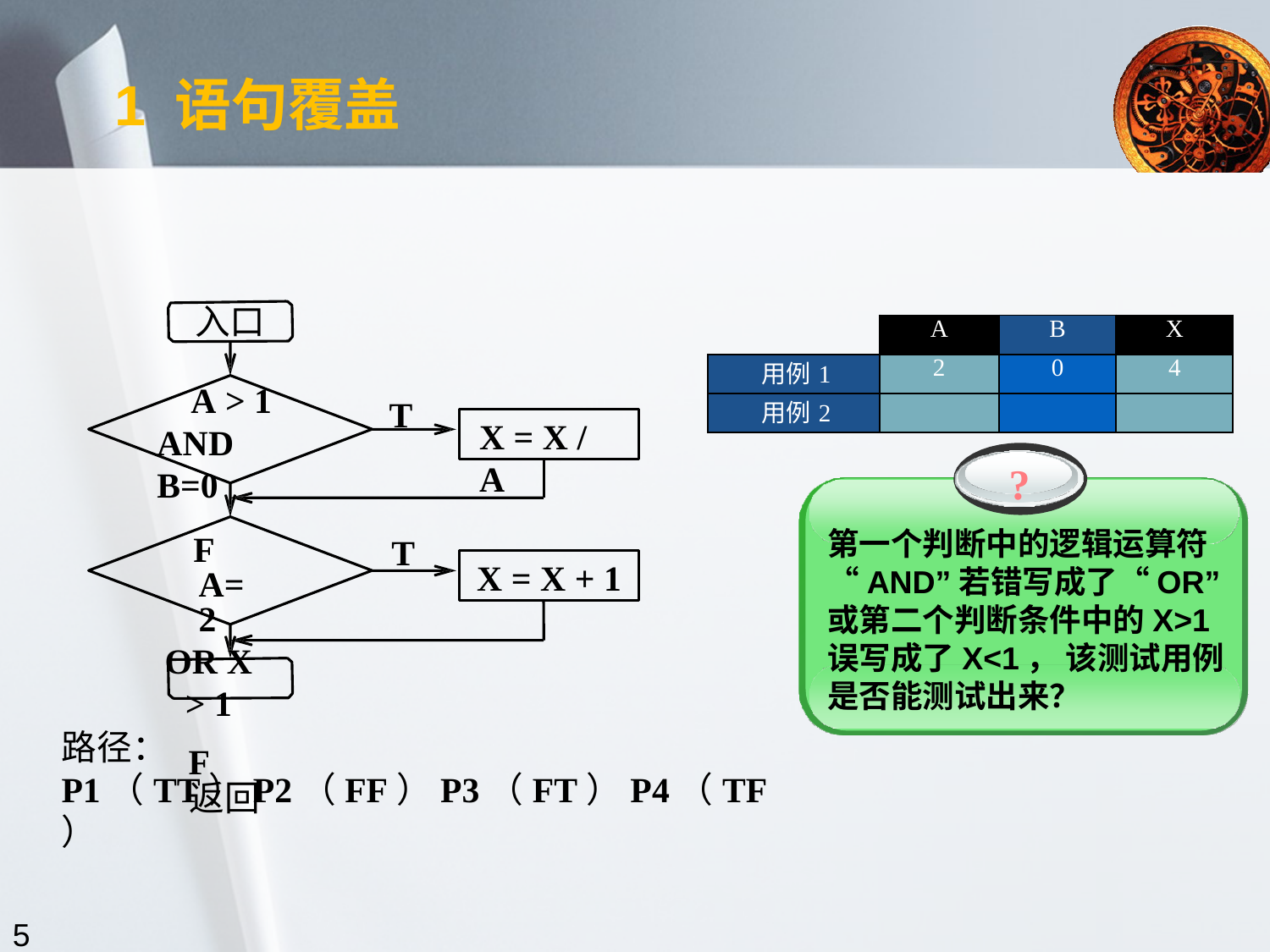

1 语句覆盖
入口

|  | A | B | X |
| --- | --- | --- | --- |
| 用例1 | 2 | 0 | 4 |
| 用例2 |  |  |  |

A > 1 AND B=0

F A=2
OR X > 1

F
返回
T

X = X / A

?

第一个判断中的逻辑运算符 “AND”若错写成了“OR” 或第二个判断条件中的X>1 误写成了X<1， 该测试用例 是否能测试出来？

T

X = X + 1

路径：P1（TT）P2（FF）P3（FT）P4（TF）
5